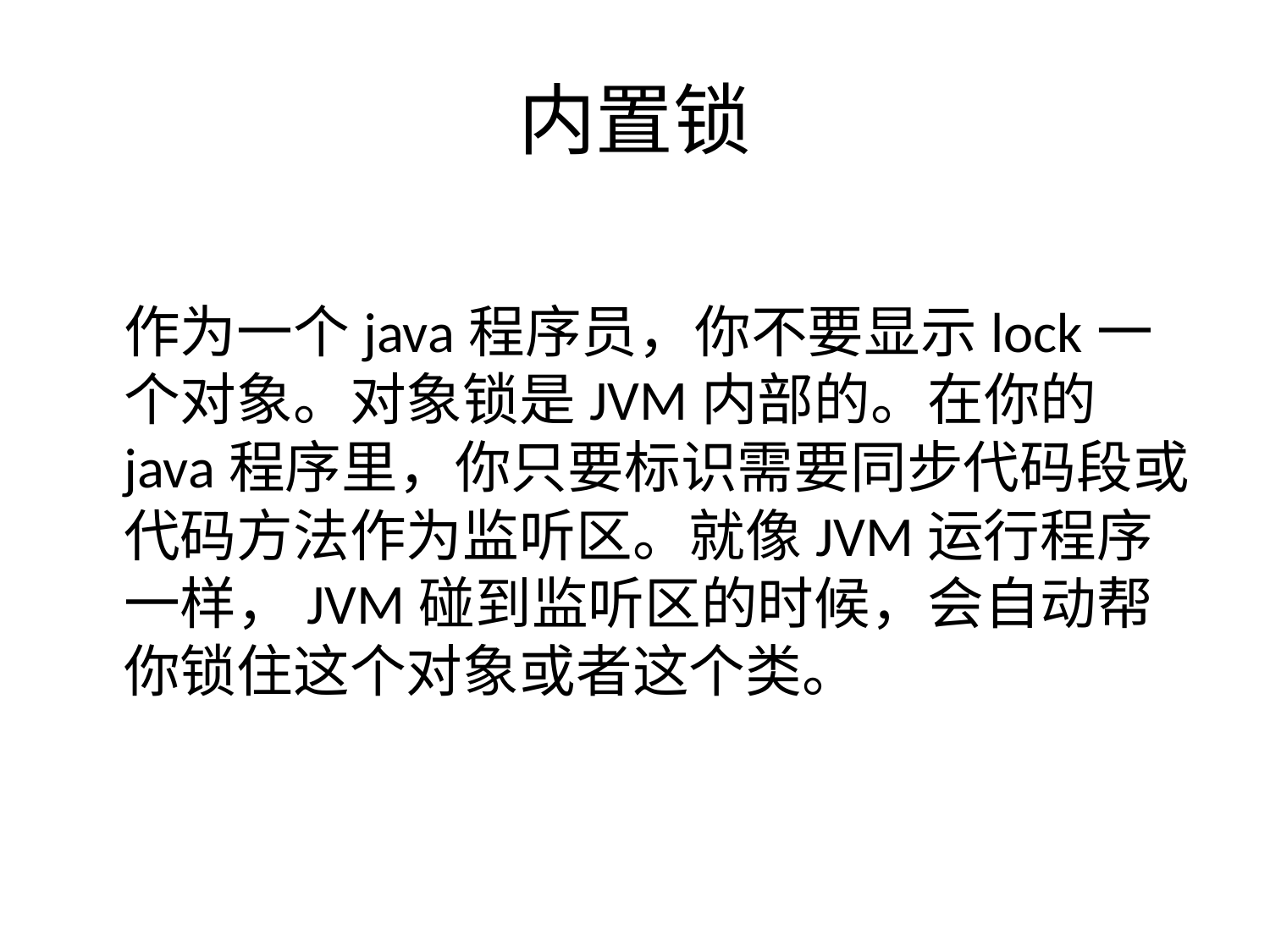

# 内置锁
作为一个java程序员，你不要显示lock一个对象。对象锁是JVM内部的。在你的java程序里，你只要标识需要同步代码段或代码方法作为监听区。就像JVM运行程序一样，JVM碰到监听区的时候，会自动帮你锁住这个对象或者这个类。